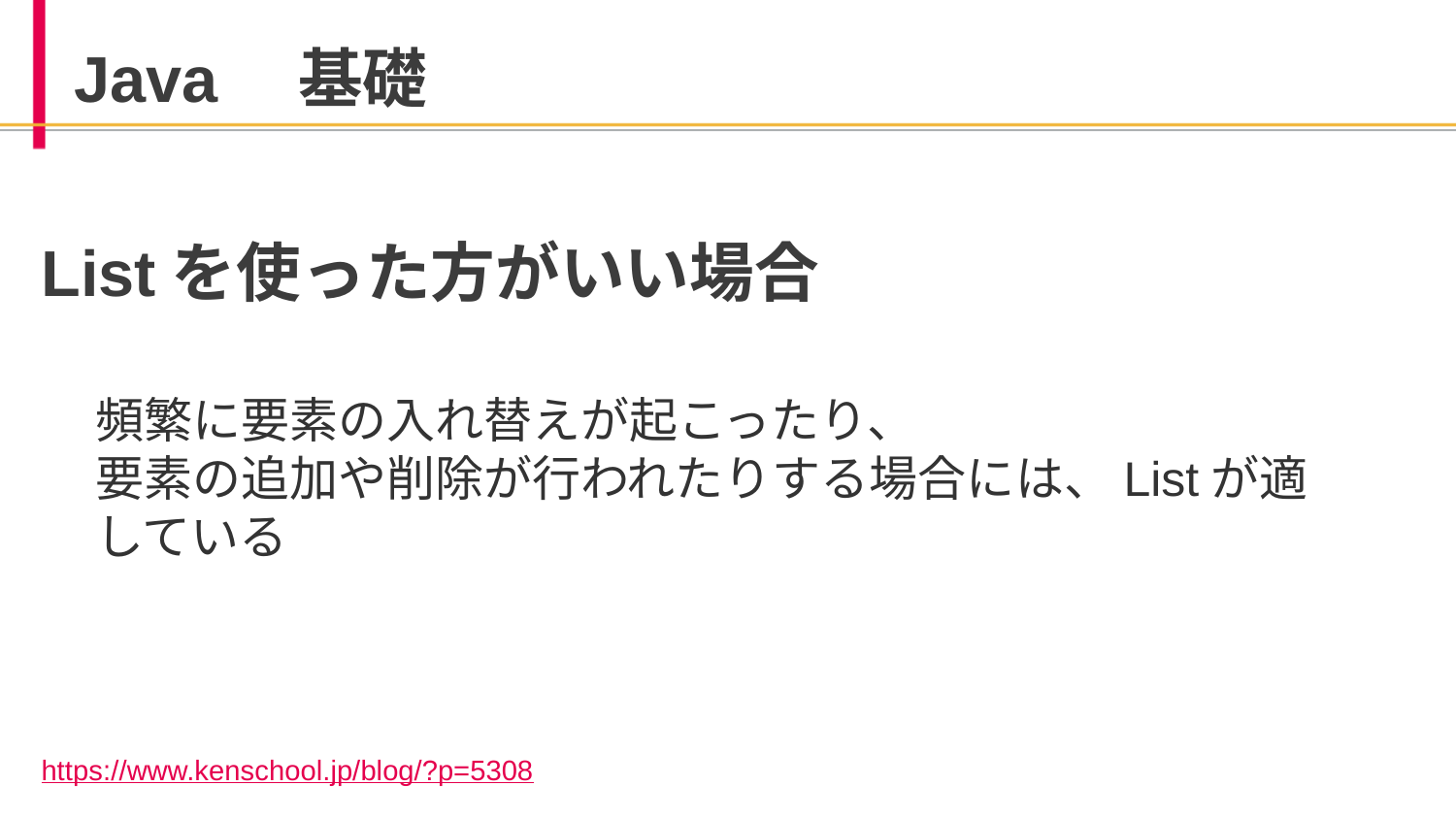

Java　基礎
# Listを使った方がいい場合
頻繁に要素の入れ替えが起こったり、
要素の追加や削除が行われたりする場合には、Listが適している
https://www.kenschool.jp/blog/?p=5308